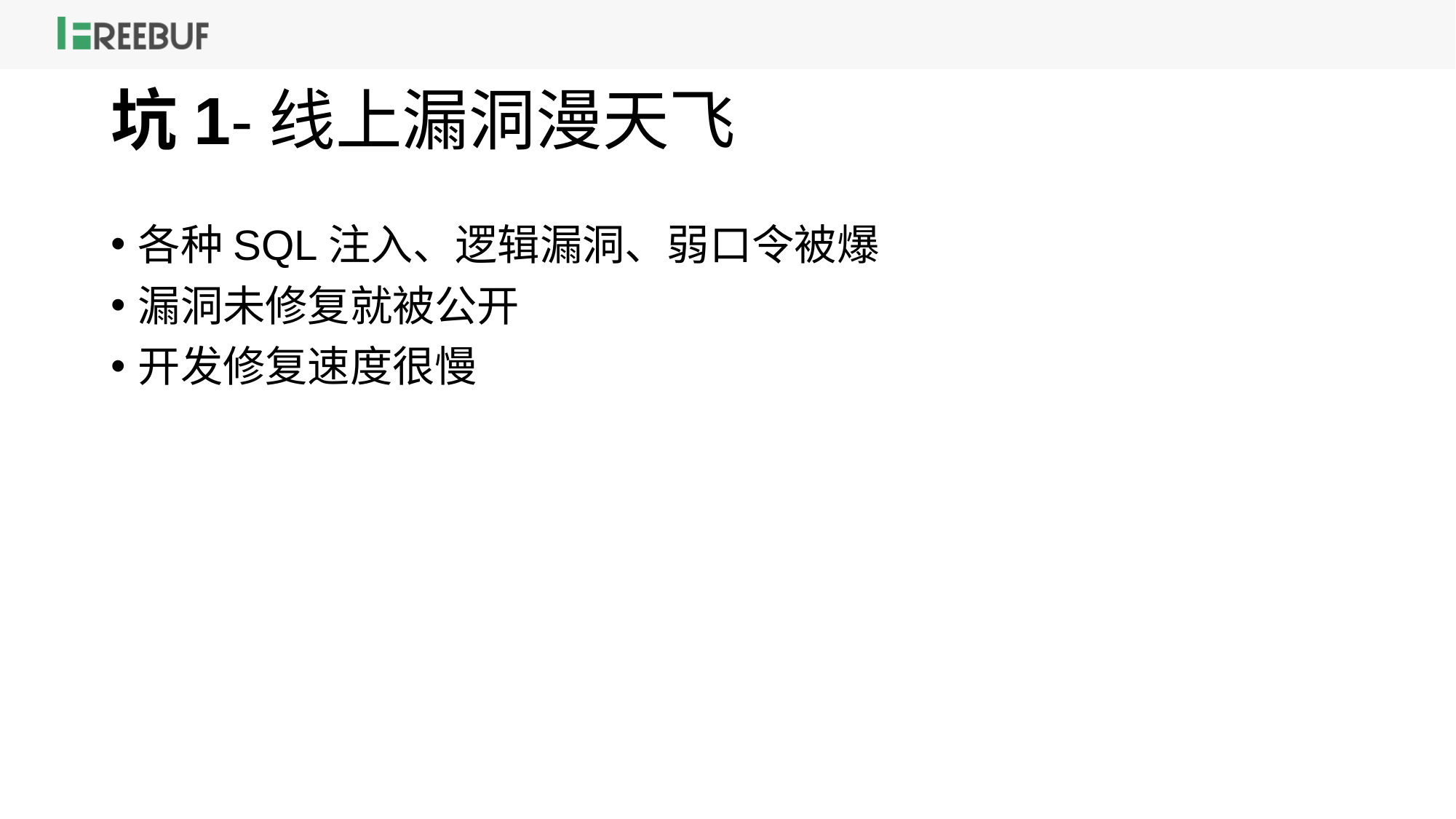

# 坑1-线上漏洞漫天飞
各种SQL注入、逻辑漏洞、弱口令被爆
漏洞未修复就被公开
开发修复速度很慢